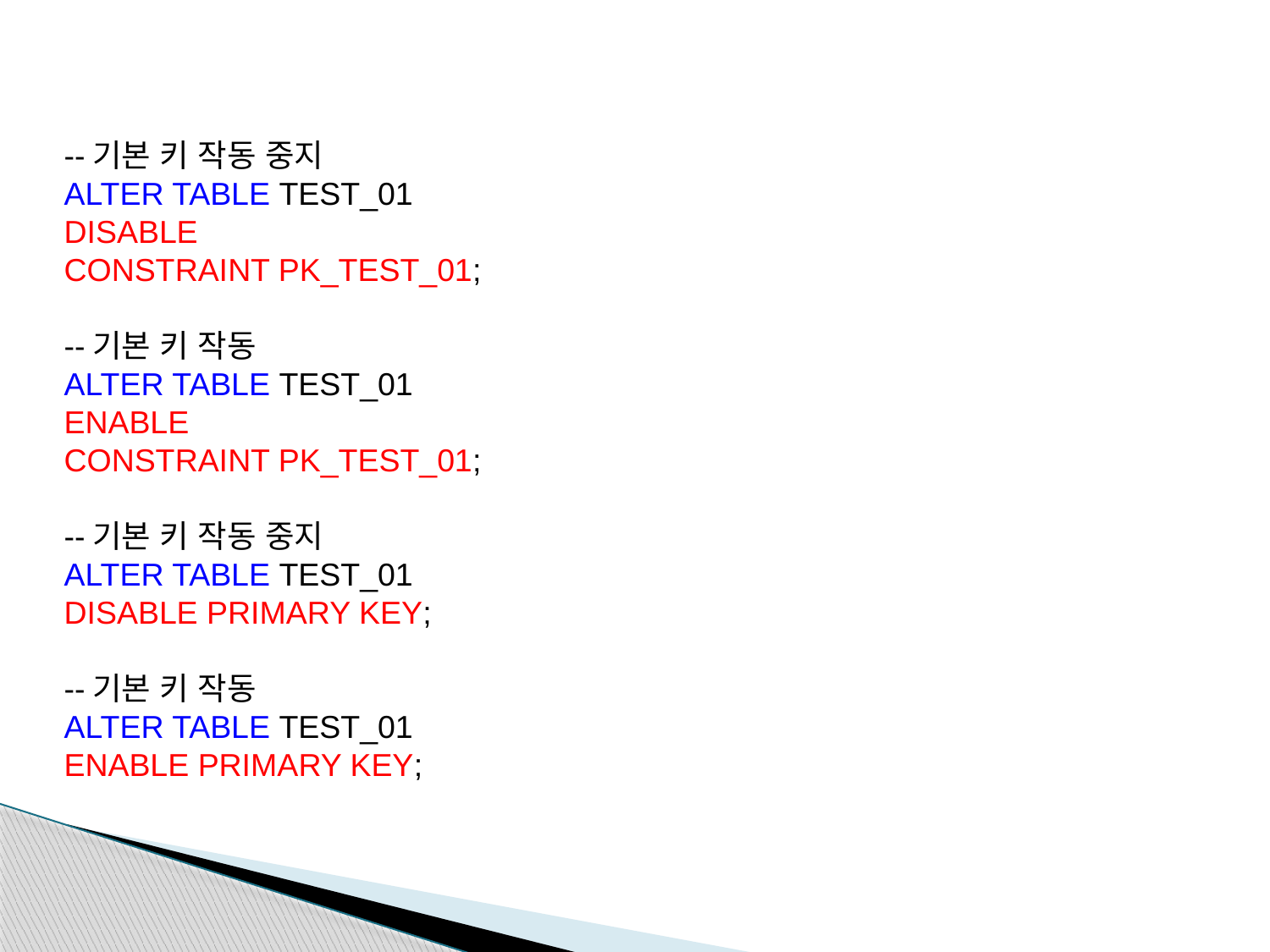

--기본 키 작동 중지
ALTER TABLE TEST_01
DISABLE
CONSTRAINT PK_TEST_01;

--기본 키 작동
ALTER TABLE TEST_01
ENABLE
CONSTRAINT PK_TEST_01;

--기본 키 작동 중지
ALTER TABLE TEST_01
DISABLE PRIMARY KEY;

--기본 키 작동
ALTER TABLE TEST_01
ENABLE PRIMARY KEY;